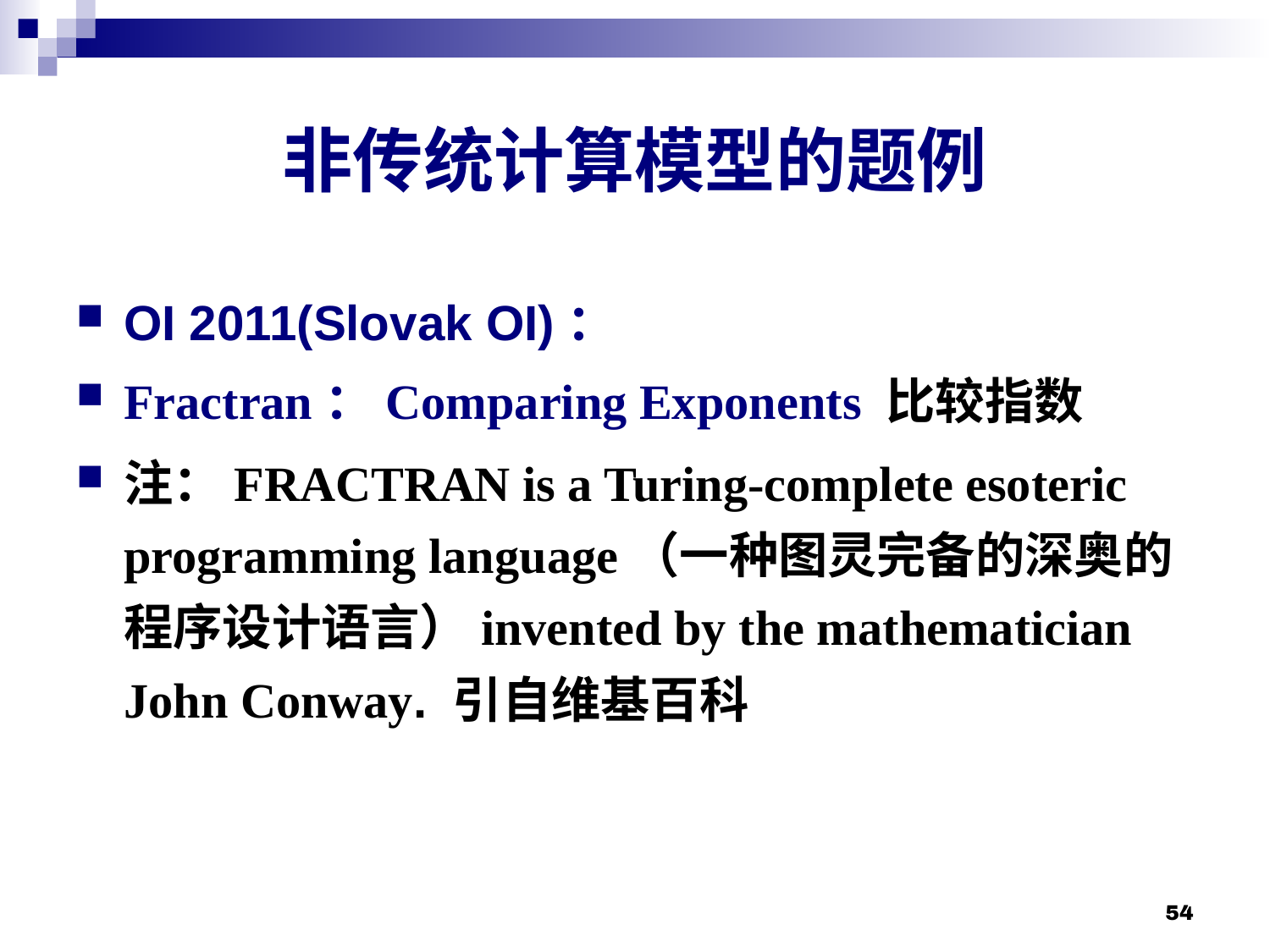

# 非传统计算模型的题例
OI 2011(Slovak OI)：
Fractran：Comparing Exponents 比较指数
注：FRACTRAN is a Turing-complete esoteric programming language（一种图灵完备的深奥的程序设计语言）invented by the mathematician John Conway. 引自维基百科
54